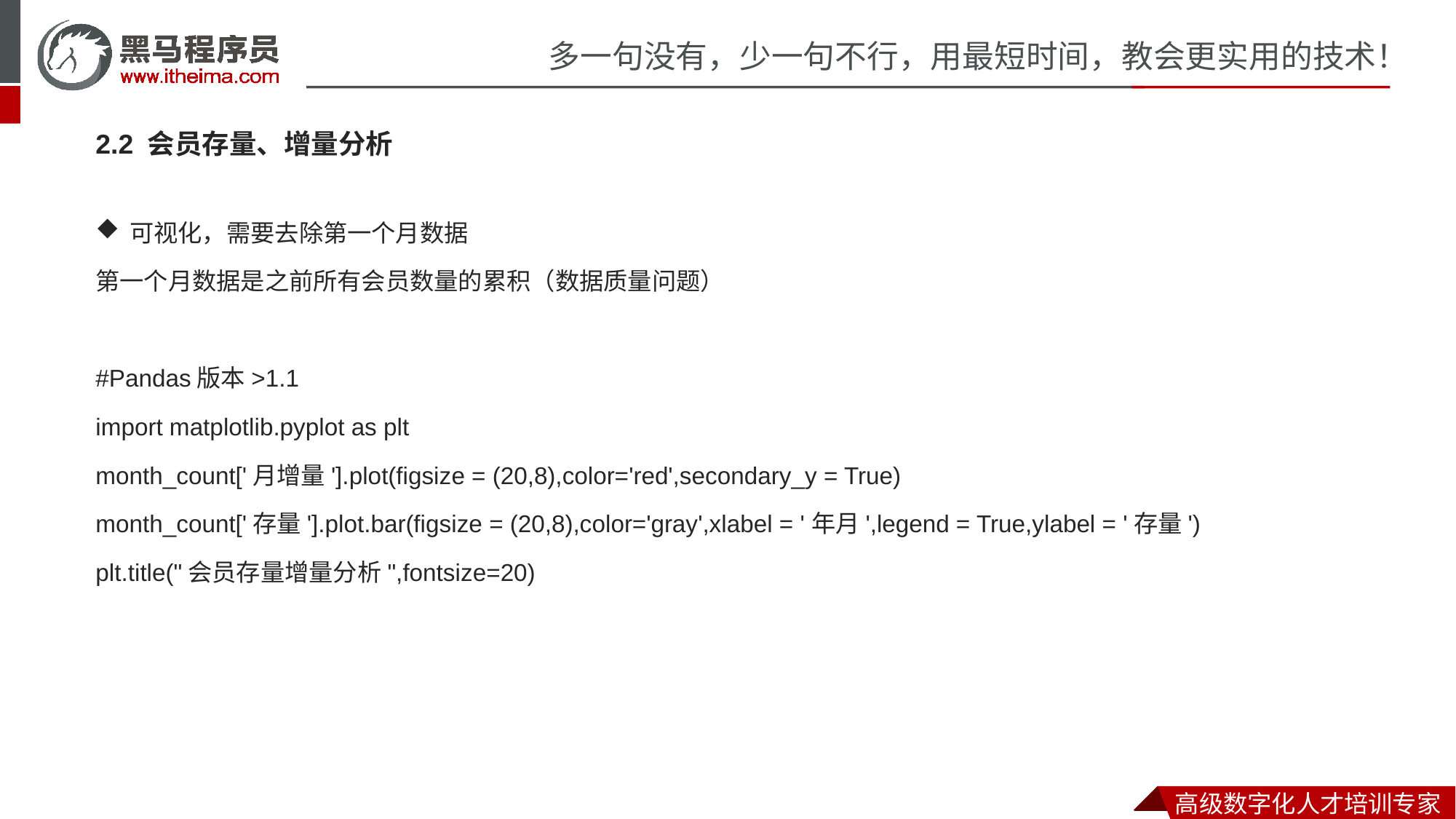

2.2 会员存量、增量分析
可视化，需要去除第一个月数据
第一个月数据是之前所有会员数量的累积（数据质量问题）

#Pandas版本>1.1
import matplotlib.pyplot as plt
month_count['月增量'].plot(figsize = (20,8),color='red',secondary_y = True)
month_count['存量'].plot.bar(figsize = (20,8),color='gray',xlabel = '年月',legend = True,ylabel = '存量')
plt.title("会员存量增量分析",fontsize=20)